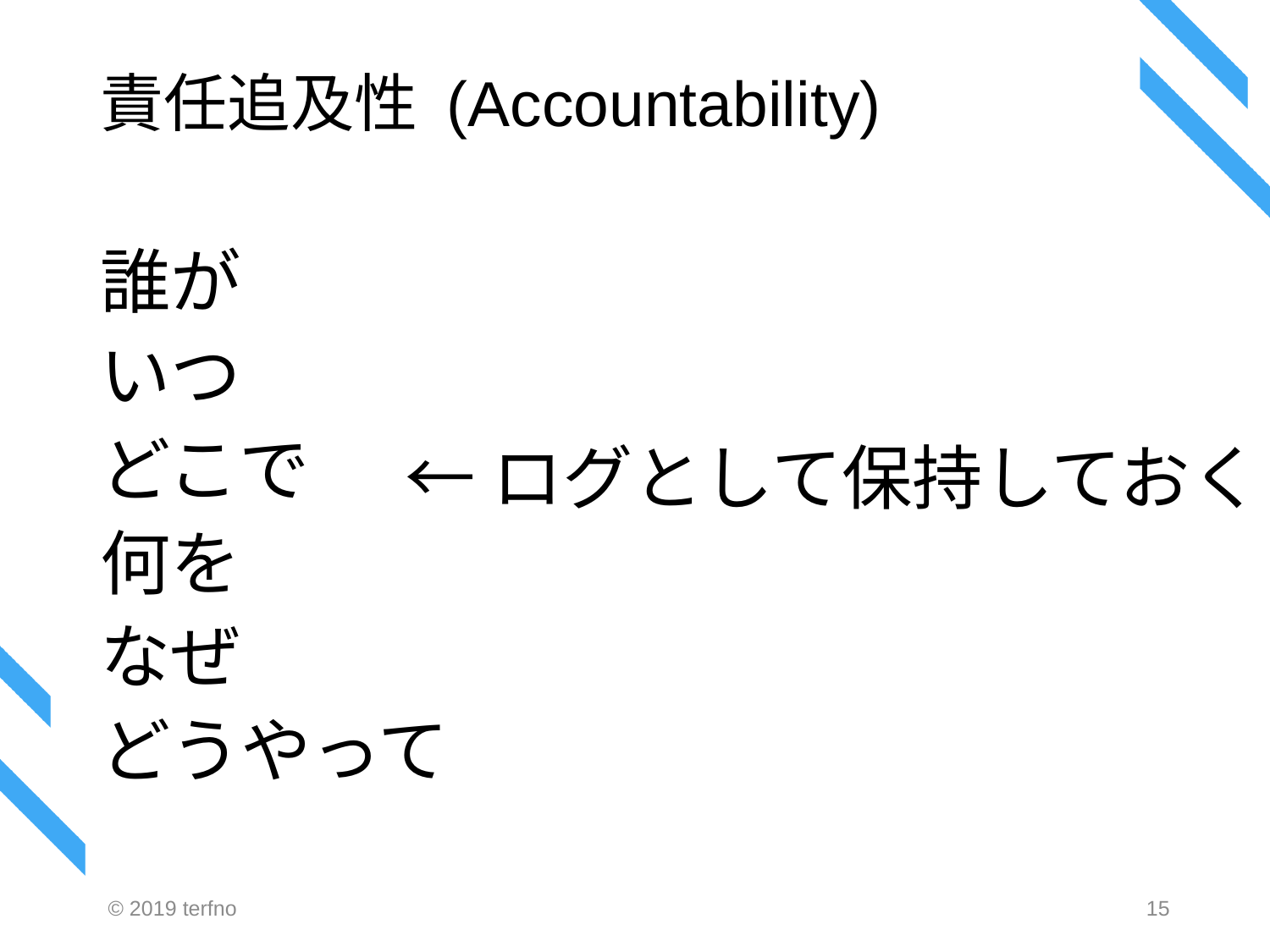

# 責任追及性 (Accountability)
誰が
いつ
どこで
何を
なぜ
どうやって
←ログとして保持しておく
© 2019 terfno
15